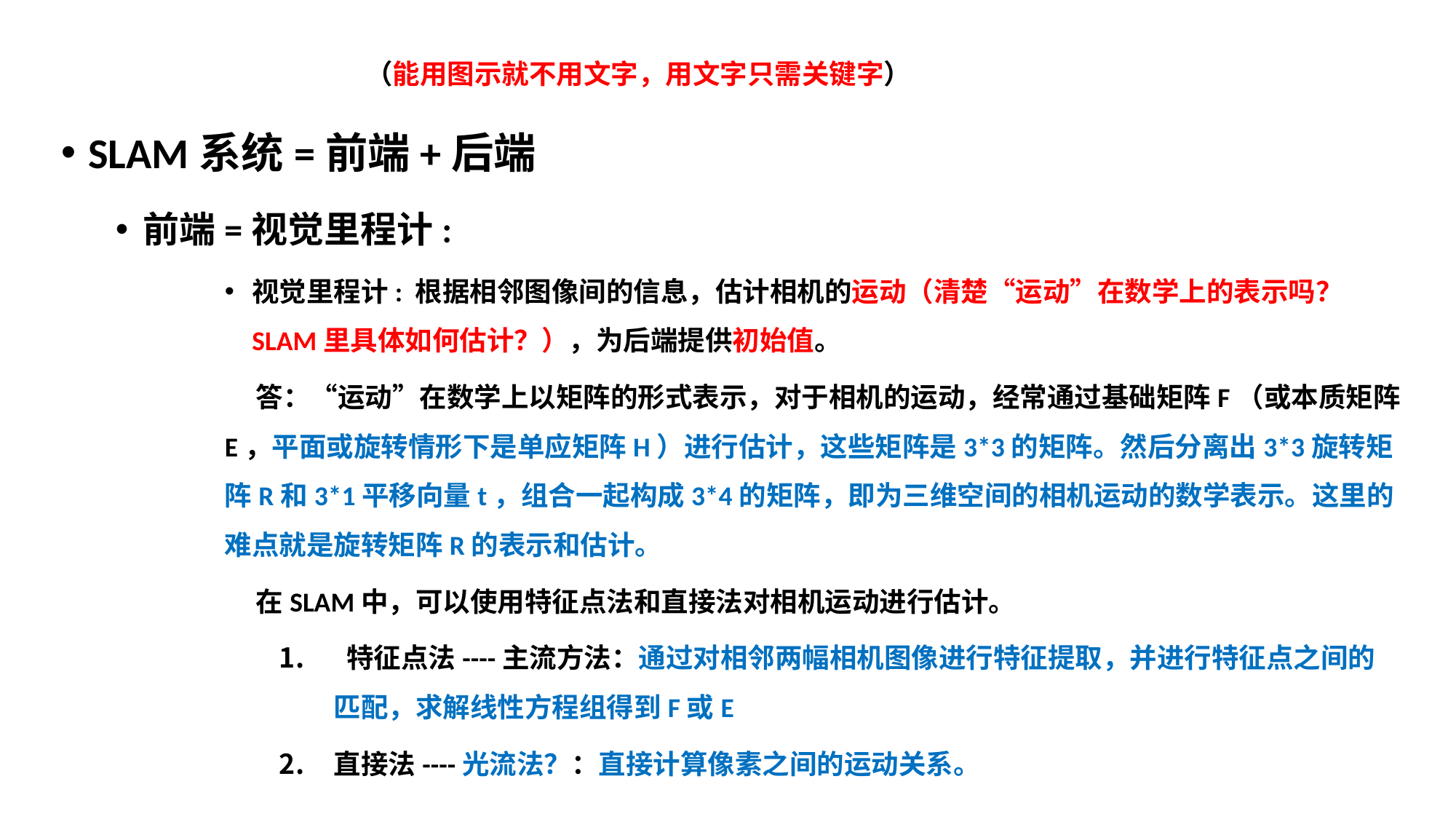

（能用图示就不用文字，用文字只需关键字）
SLAM系统=前端+后端
前端=视觉里程计:
视觉里程计: 根据相邻图像间的信息，估计相机的运动（清楚“运动”在数学上的表示吗？SLAM里具体如何估计？），为后端提供初始值。
    答：“运动”在数学上以矩阵的形式表示，对于相机的运动，经常通过基础矩阵F（或本质矩阵E，平面或旋转情形下是单应矩阵H）进行估计，这些矩阵是3*3的矩阵。然后分离出3*3旋转矩阵R和3*1平移向量t，组合一起构成3*4的矩阵，即为三维空间的相机运动的数学表示。这里的难点就是旋转矩阵R的表示和估计。
    在SLAM中，可以使用特征点法和直接法对相机运动进行估计。
 特征点法----主流方法：通过对相邻两幅相机图像进行特征提取，并进行特征点之间的匹配，求解线性方程组得到F或E
直接法----光流法？：直接计算像素之间的运动关系。